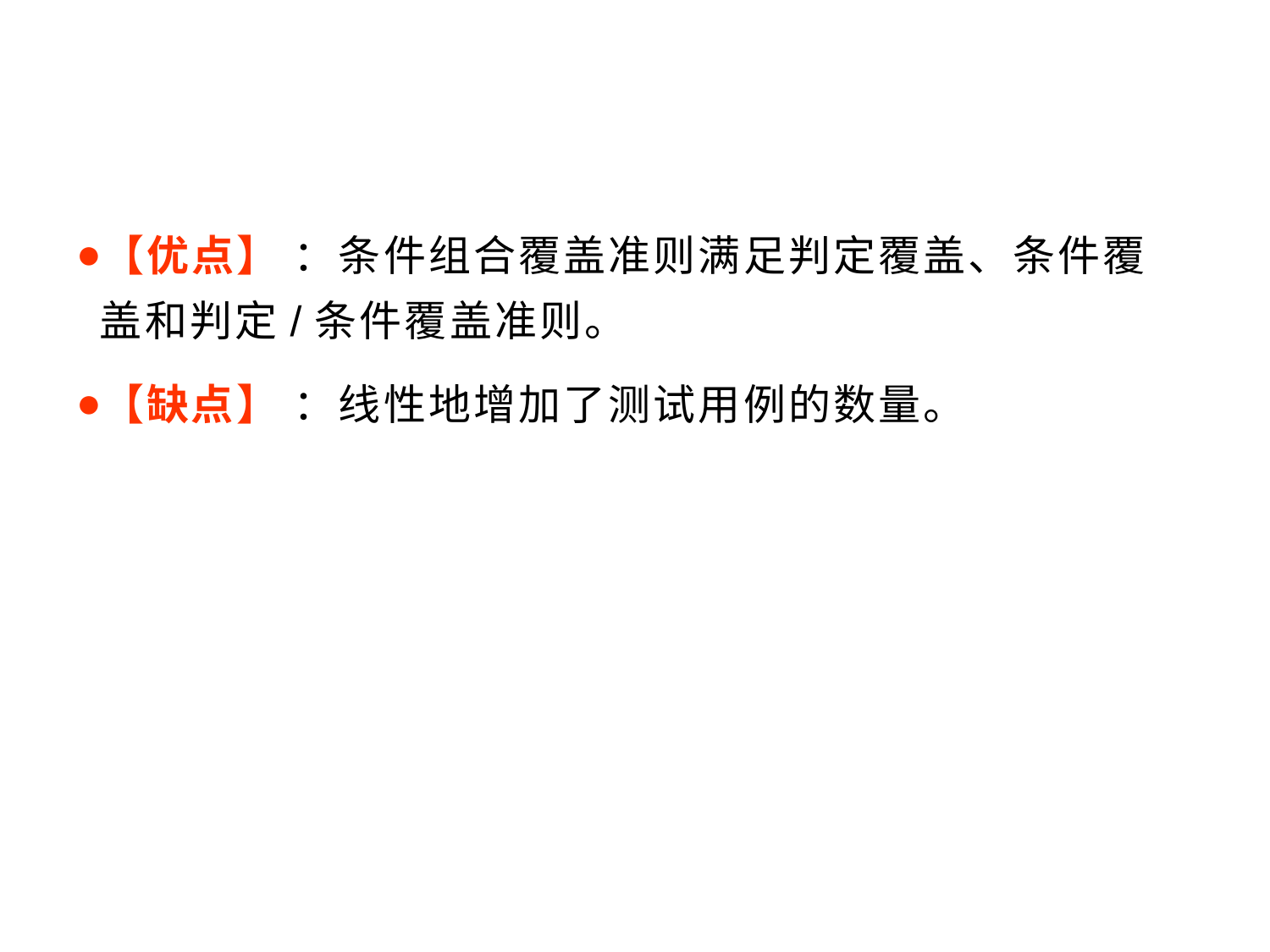

【优点】 ：条件组合覆盖准则满足判定覆盖、条件覆盖和判定/条件覆盖准则。
【缺点】 ：线性地增加了测试用例的数量。